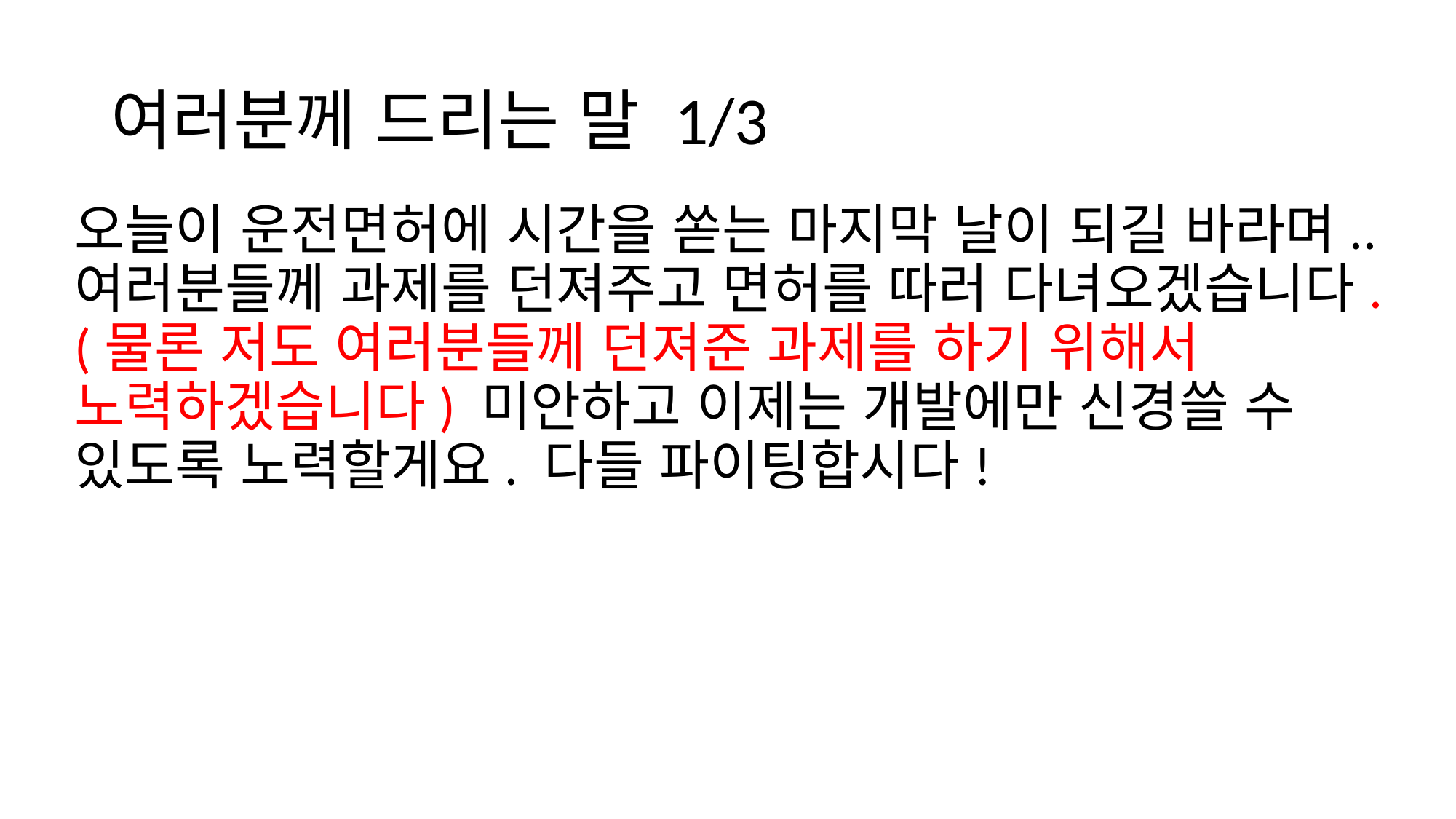

# 여러분께 드리는 말 1/3
오늘이 운전면허에 시간을 쏟는 마지막 날이 되길 바라며.. 여러분들께 과제를 던져주고 면허를 따러 다녀오겠습니다.(물론 저도 여러분들께 던져준 과제를 하기 위해서 노력하겠습니다) 미안하고 이제는 개발에만 신경쓸 수 있도록 노력할게요. 다들 파이팅합시다!